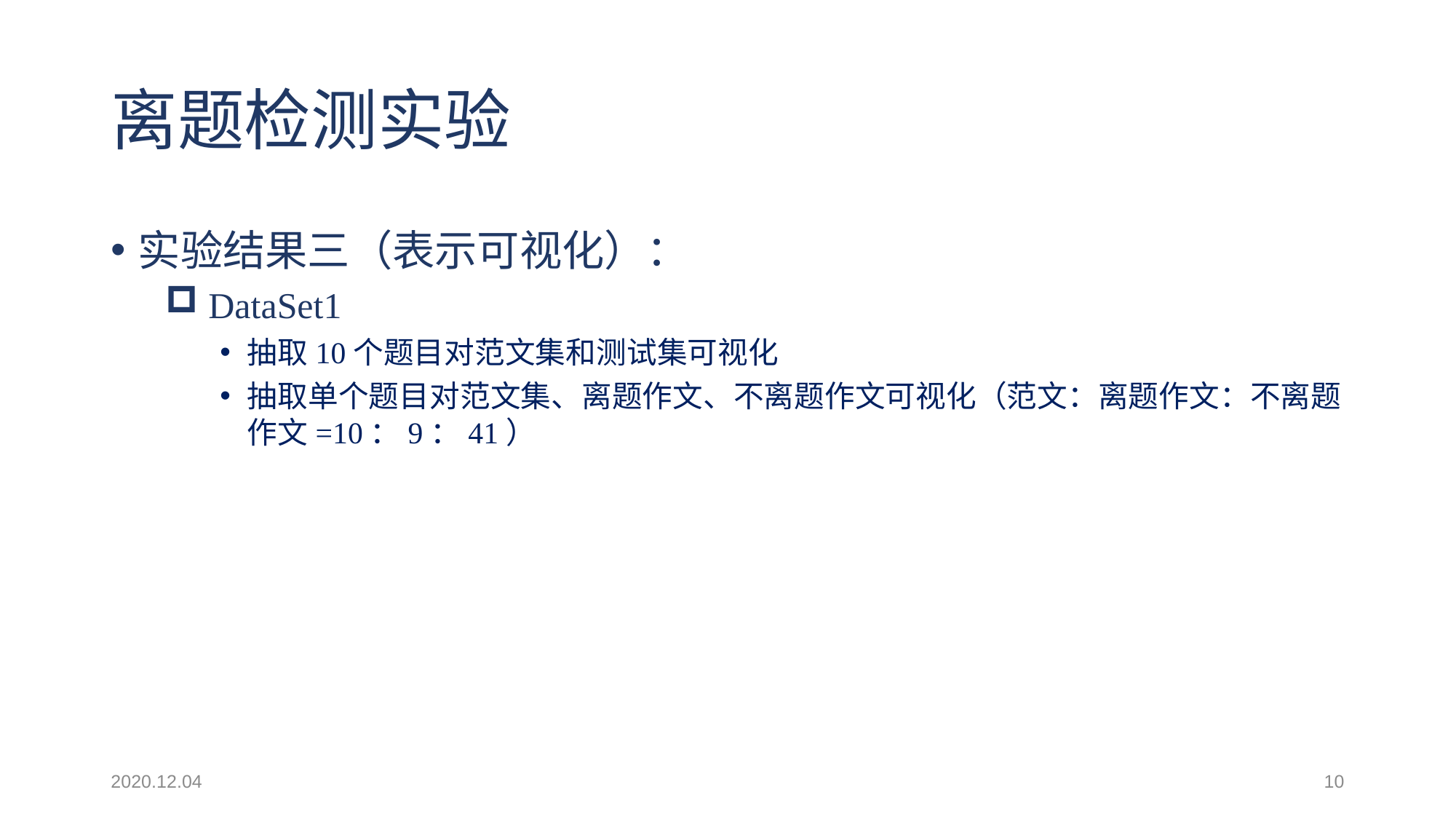

# 离题检测实验
实验结果三（表示可视化）：
 DataSet1
抽取10个题目对范文集和测试集可视化
抽取单个题目对范文集、离题作文、不离题作文可视化（范文：离题作文：不离题作文=10：9：41）
2020.12.04
10